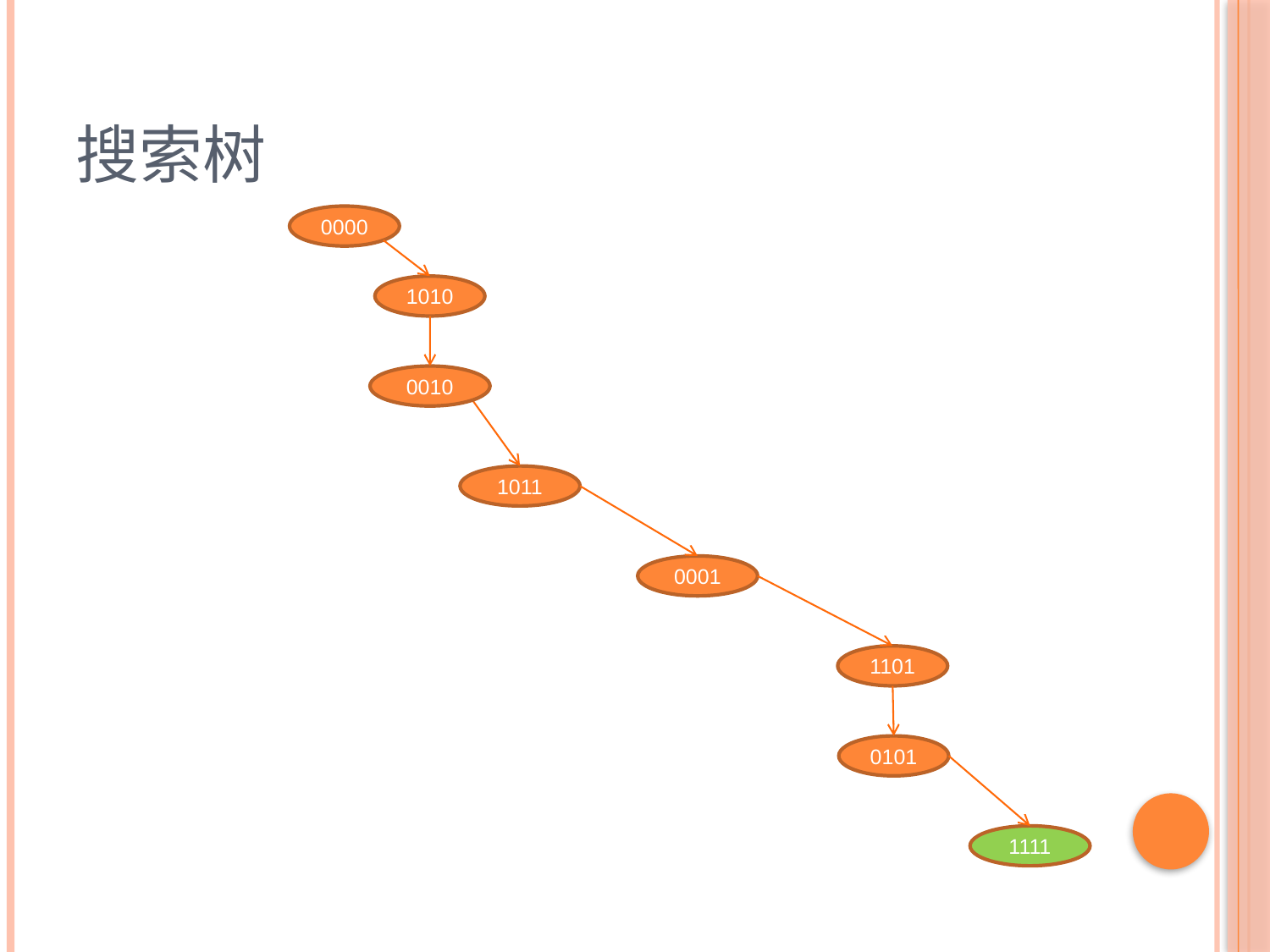

# 搜索树
0000
1010
0010
1011
0001
1101
0101
1111